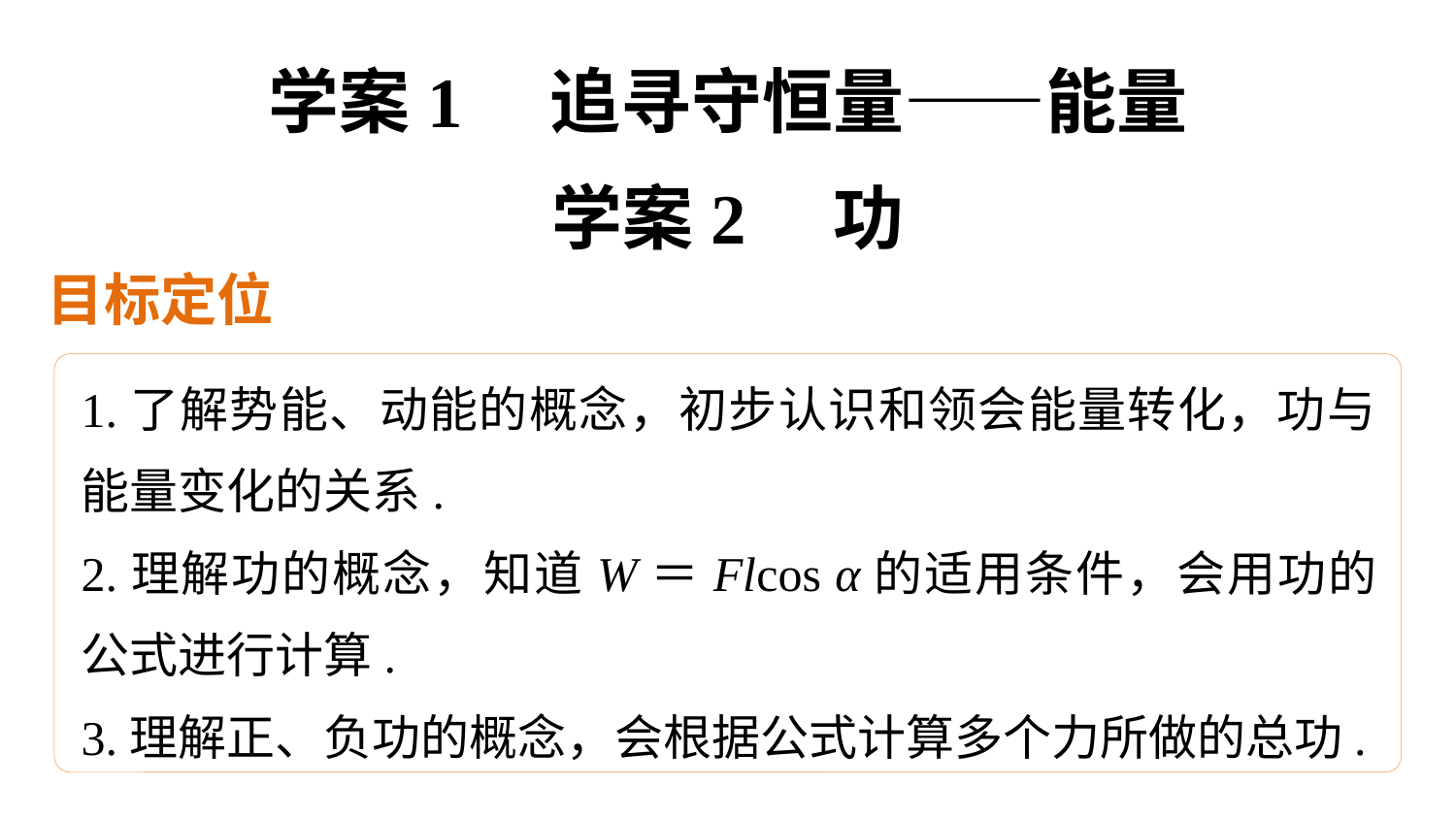

学案1　追寻守恒量——能量
学案2　功
目标定位
1.了解势能、动能的概念，初步认识和领会能量转化，功与能量变化的关系.
2.理解功的概念，知道W＝Flcos α的适用条件，会用功的公式进行计算.
3.理解正、负功的概念，会根据公式计算多个力所做的总功.